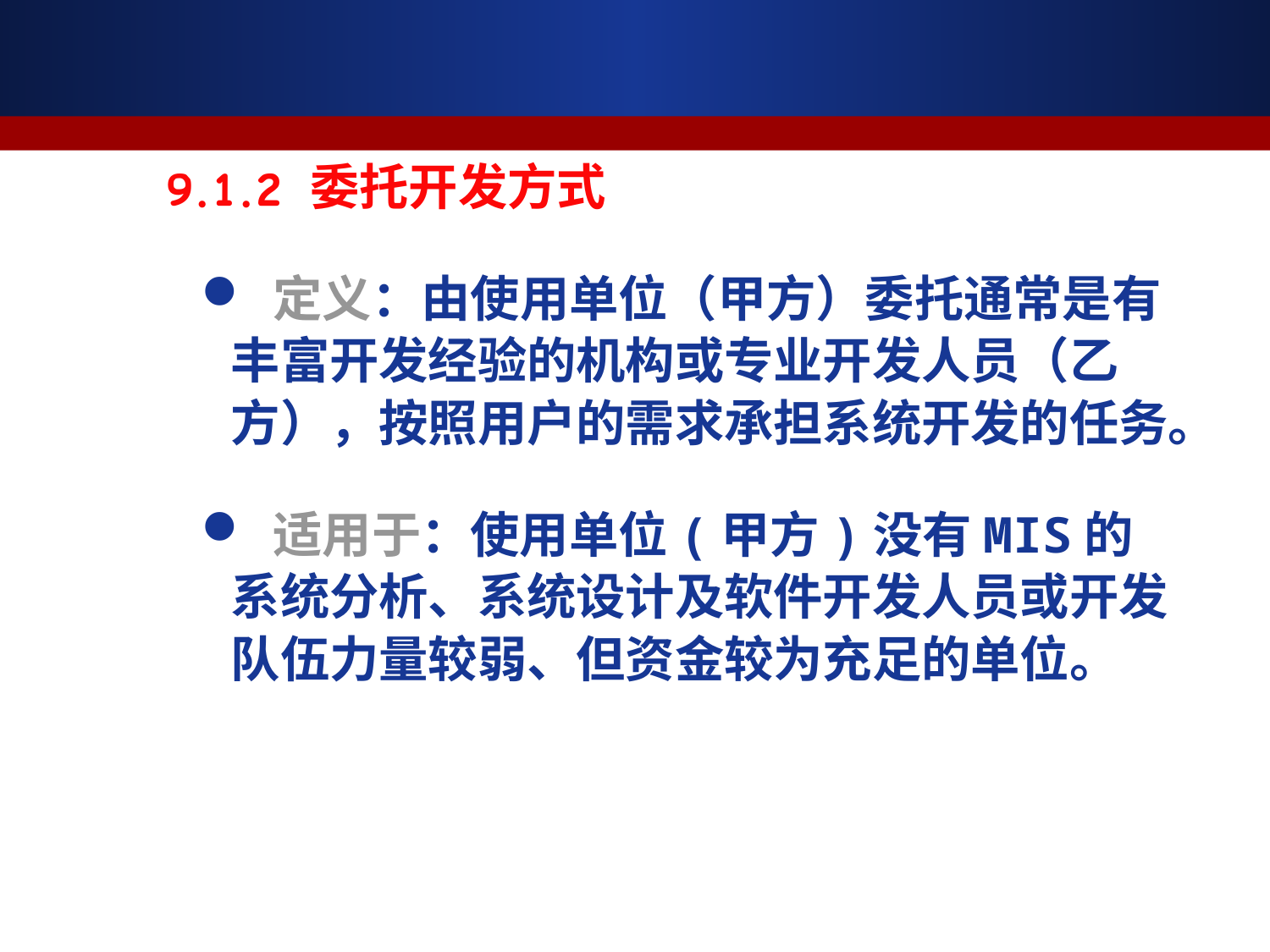

9.1.2 委托开发方式
 定义：由使用单位（甲方）委托通常是有丰富开发经验的机构或专业开发人员（乙方），按照用户的需求承担系统开发的任务。
 适用于：使用单位(甲方)没有MIS的系统分析、系统设计及软件开发人员或开发队伍力量较弱、但资金较为充足的单位。